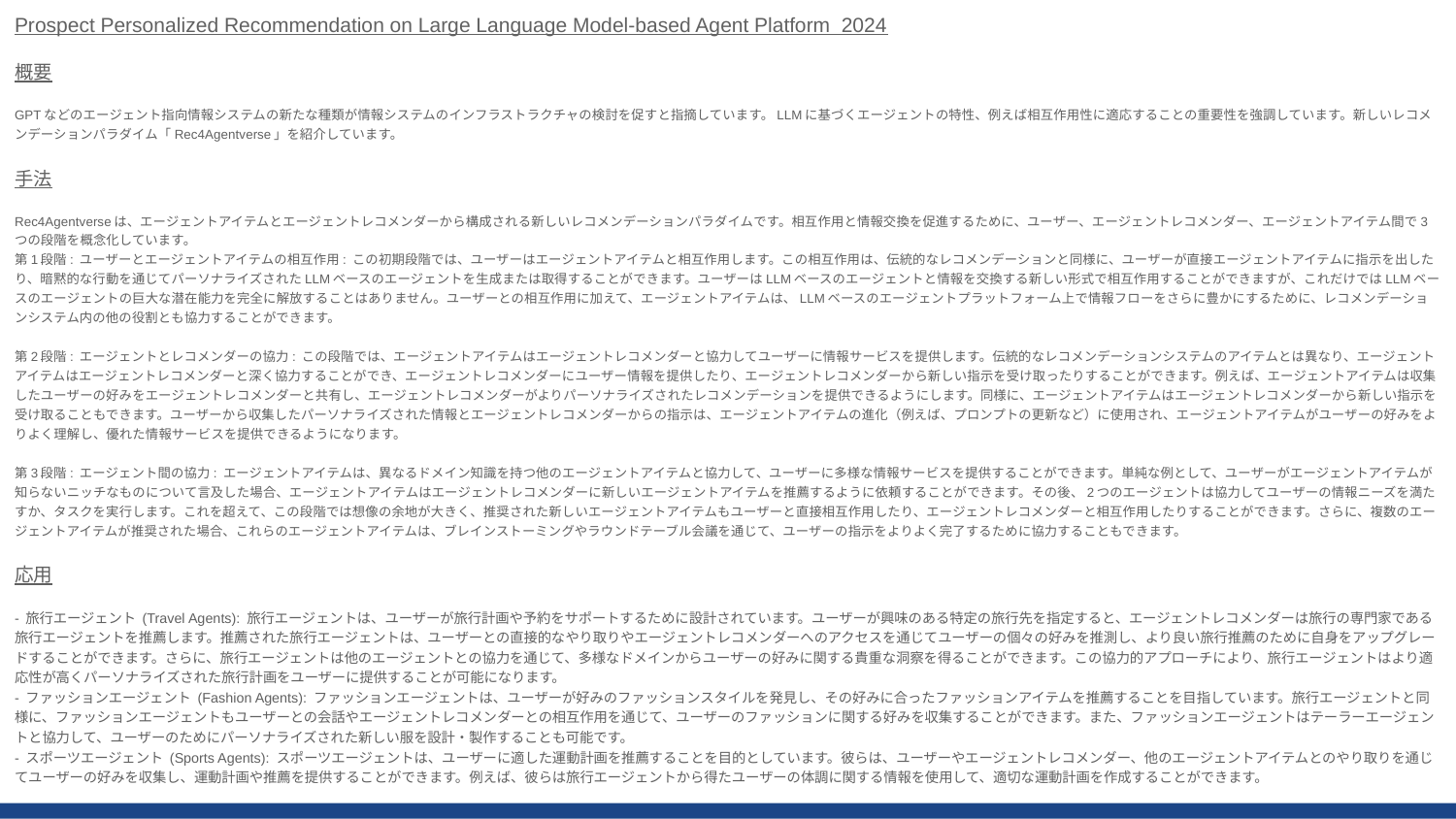

Prospect Personalized Recommendation on Large Language Model-based Agent Platform  2024
概要
GPTなどのエージェント指向情報システムの新たな種類が情報システムのインフラストラクチャの検討を促すと指摘しています。LLMに基づくエージェントの特性、例えば相互作用性に適応することの重要性を強調しています。新しいレコメンデーションパラダイム「Rec4Agentverse」を紹介しています。
手法
Rec4Agentverseは、エージェントアイテムとエージェントレコメンダーから構成される新しいレコメンデーションパラダイムです。相互作用と情報交換を促進するために、ユーザー、エージェントレコメンダー、エージェントアイテム間で3つの段階を概念化しています。
第1段階: ユーザーとエージェントアイテムの相互作用: この初期段階では、ユーザーはエージェントアイテムと相互作用します。この相互作用は、伝統的なレコメンデーションと同様に、ユーザーが直接エージェントアイテムに指示を出したり、暗黙的な行動を通じてパーソナライズされたLLMベースのエージェントを生成または取得することができます。ユーザーはLLMベースのエージェントと情報を交換する新しい形式で相互作用することができますが、これだけではLLMベースのエージェントの巨大な潜在能力を完全に解放することはありません。ユーザーとの相互作用に加えて、エージェントアイテムは、LLMベースのエージェントプラットフォーム上で情報フローをさらに豊かにするために、レコメンデーションシステム内の他の役割とも協力することができます。
第2段階: エージェントとレコメンダーの協力: この段階では、エージェントアイテムはエージェントレコメンダーと協力してユーザーに情報サービスを提供します。伝統的なレコメンデーションシステムのアイテムとは異なり、エージェントアイテムはエージェントレコメンダーと深く協力することができ、エージェントレコメンダーにユーザー情報を提供したり、エージェントレコメンダーから新しい指示を受け取ったりすることができます。例えば、エージェントアイテムは収集したユーザーの好みをエージェントレコメンダーと共有し、エージェントレコメンダーがよりパーソナライズされたレコメンデーションを提供できるようにします。同様に、エージェントアイテムはエージェントレコメンダーから新しい指示を受け取ることもできます。ユーザーから収集したパーソナライズされた情報とエージェントレコメンダーからの指示は、エージェントアイテムの進化（例えば、プロンプトの更新など）に使用され、エージェントアイテムがユーザーの好みをよりよく理解し、優れた情報サービスを提供できるようになります。
第3段階: エージェント間の協力: エージェントアイテムは、異なるドメイン知識を持つ他のエージェントアイテムと協力して、ユーザーに多様な情報サービスを提供することができます。単純な例として、ユーザーがエージェントアイテムが知らないニッチなものについて言及した場合、エージェントアイテムはエージェントレコメンダーに新しいエージェントアイテムを推薦するように依頼することができます。その後、2つのエージェントは協力してユーザーの情報ニーズを満たすか、タスクを実行します。これを超えて、この段階では想像の余地が大きく、推奨された新しいエージェントアイテムもユーザーと直接相互作用したり、エージェントレコメンダーと相互作用したりすることができます。さらに、複数のエージェントアイテムが推奨された場合、これらのエージェントアイテムは、ブレインストーミングやラウンドテーブル会議を通じて、ユーザーの指示をよりよく完了するために協力することもできます。
応用
- 旅行エージェント (Travel Agents): 旅行エージェントは、ユーザーが旅行計画や予約をサポートするために設計されています。ユーザーが興味のある特定の旅行先を指定すると、エージェントレコメンダーは旅行の専門家である旅行エージェントを推薦します。推薦された旅行エージェントは、ユーザーとの直接的なやり取りやエージェントレコメンダーへのアクセスを通じてユーザーの個々の好みを推測し、より良い旅行推薦のために自身をアップグレードすることができます。さらに、旅行エージェントは他のエージェントとの協力を通じて、多様なドメインからユーザーの好みに関する貴重な洞察を得ることができます。この協力的アプローチにより、旅行エージェントはより適応性が高くパーソナライズされた旅行計画をユーザーに提供することが可能になります。
- ファッションエージェント (Fashion Agents): ファッションエージェントは、ユーザーが好みのファッションスタイルを発見し、その好みに合ったファッションアイテムを推薦することを目指しています。旅行エージェントと同様に、ファッションエージェントもユーザーとの会話やエージェントレコメンダーとの相互作用を通じて、ユーザーのファッションに関する好みを収集することができます。また、ファッションエージェントはテーラーエージェントと協力して、ユーザーのためにパーソナライズされた新しい服を設計・製作することも可能です。
- スポーツエージェント (Sports Agents): スポーツエージェントは、ユーザーに適した運動計画を推薦することを目的としています。彼らは、ユーザーやエージェントレコメンダー、他のエージェントアイテムとのやり取りを通じてユーザーの好みを収集し、運動計画や推薦を提供することができます。例えば、彼らは旅行エージェントから得たユーザーの体調に関する情報を使用して、適切な運動計画を作成することができます。